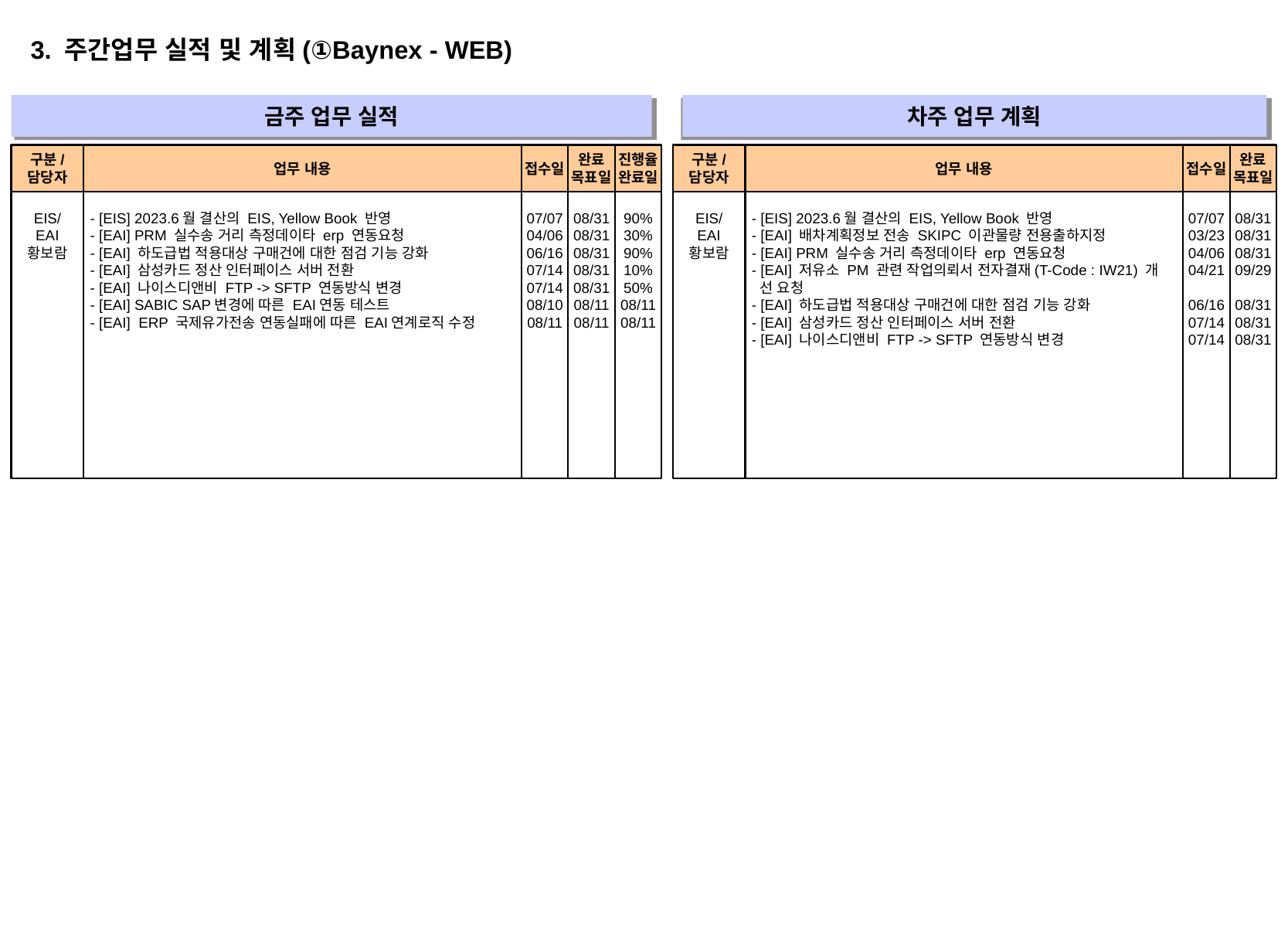

3. 주간업무 실적 및 계획(①Baynex - WEB)
금주 업무 실적
차주 업무 계획
" "
" "
구분/
담당자
업무 내용
접수일
완료
목표일
진행율
완료일
구분/
담당자
업무 내용
접수일
완료
목표일
EIS/
EAI
황보람

- [EIS] 2023.6월 결산의 EIS, Yellow Book 반영
- [EAI] PRM 실수송 거리 측정데이타 erp 연동요청
- [EAI] 하도급법 적용대상 구매건에 대한 점검 기능 강화
- [EAI] 삼성카드 정산 인터페이스 서버 전환
- [EAI] 나이스디앤비 FTP -> SFTP 연동방식 변경
- [EAI] SABIC SAP변경에 따른 EAI연동 테스트
- [EAI]  ERP 국제유가전송 연동실패에 따른 EAI연계로직 수정
07/07
04/06
06/16
07/14
07/14
08/10
08/11
08/31
08/31
08/31
08/31
08/31
08/11
08/11
90%
30%
90%
10%
50%
08/11
08/11
EIS/
EAI
황보람

- [EIS] 2023.6월 결산의 EIS, Yellow Book 반영
- [EAI] 배차계획정보 전송 SKIPC 이관물량 전용출하지정
- [EAI] PRM 실수송 거리 측정데이타 erp 연동요청
- [EAI] 저유소 PM 관련 작업의뢰서 전자결재(T-Code : IW21) 개
  선 요청
- [EAI] 하도급법 적용대상 구매건에 대한 점검 기능 강화
- [EAI] 삼성카드 정산 인터페이스 서버 전환
- [EAI] 나이스디앤비 FTP -> SFTP 연동방식 변경
07/07
03/23
04/06
04/21
06/16
07/14
07/14
08/31
08/31
08/31
09/29
08/31
08/31
08/31